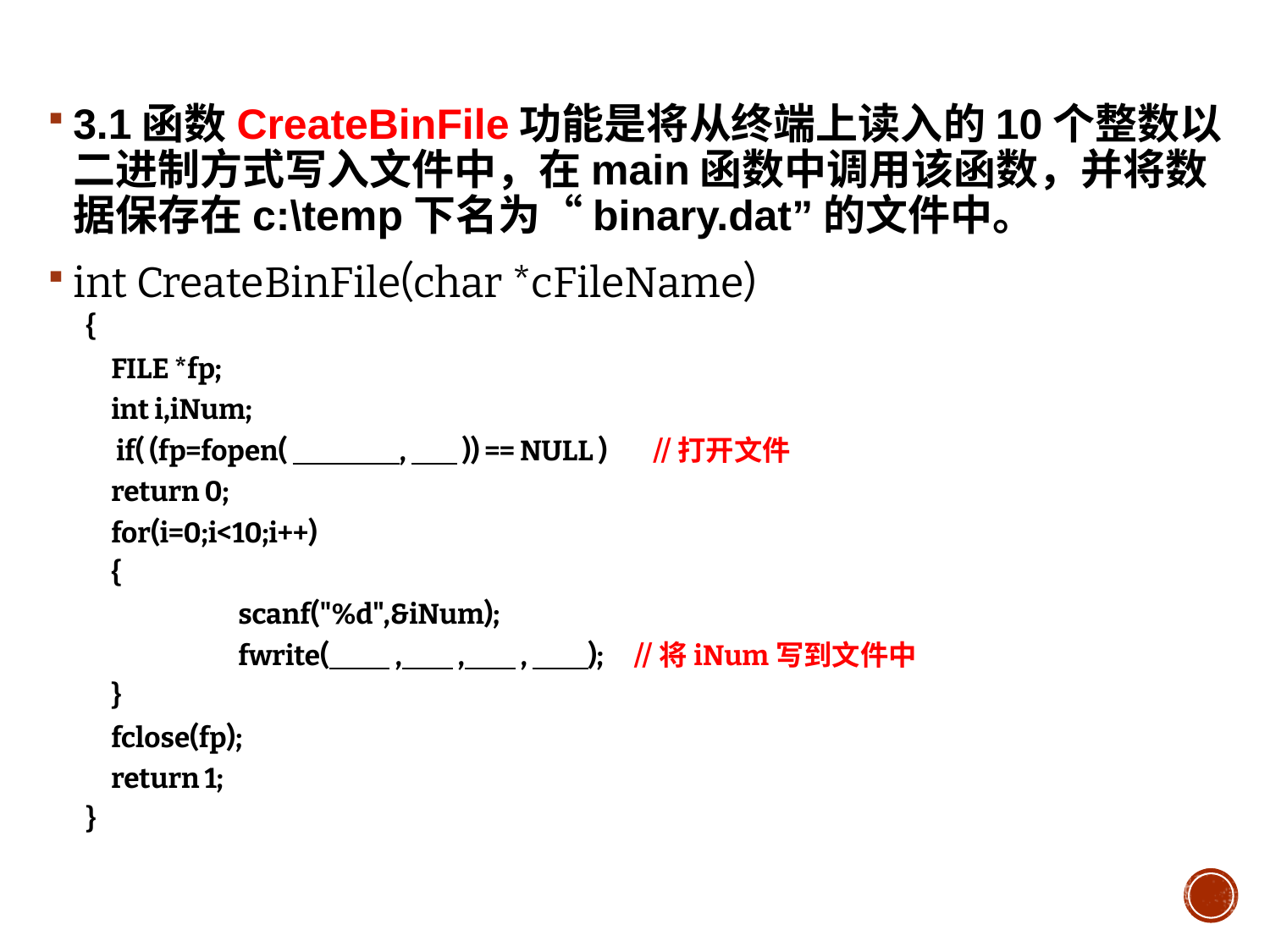

27
3.1函数CreateBinFile功能是将从终端上读入的10个整数以二进制方式写入文件中，在main函数中调用该函数，并将数据保存在c:\temp下名为“binary.dat”的文件中。
int CreateBinFile(char *cFileName)
{
	FILE *fp;
	int i,iNum;
	 if( (fp=fopen(                      ,           )) == NULL )         //打开文件
	return 0;
 	for(i=0;i<10;i++)
	{
		scanf("%d",&iNum);
		fwrite(             ,           ,           ,            );      //将iNum写到文件中
	}
	fclose(fp);
	return 1;
}